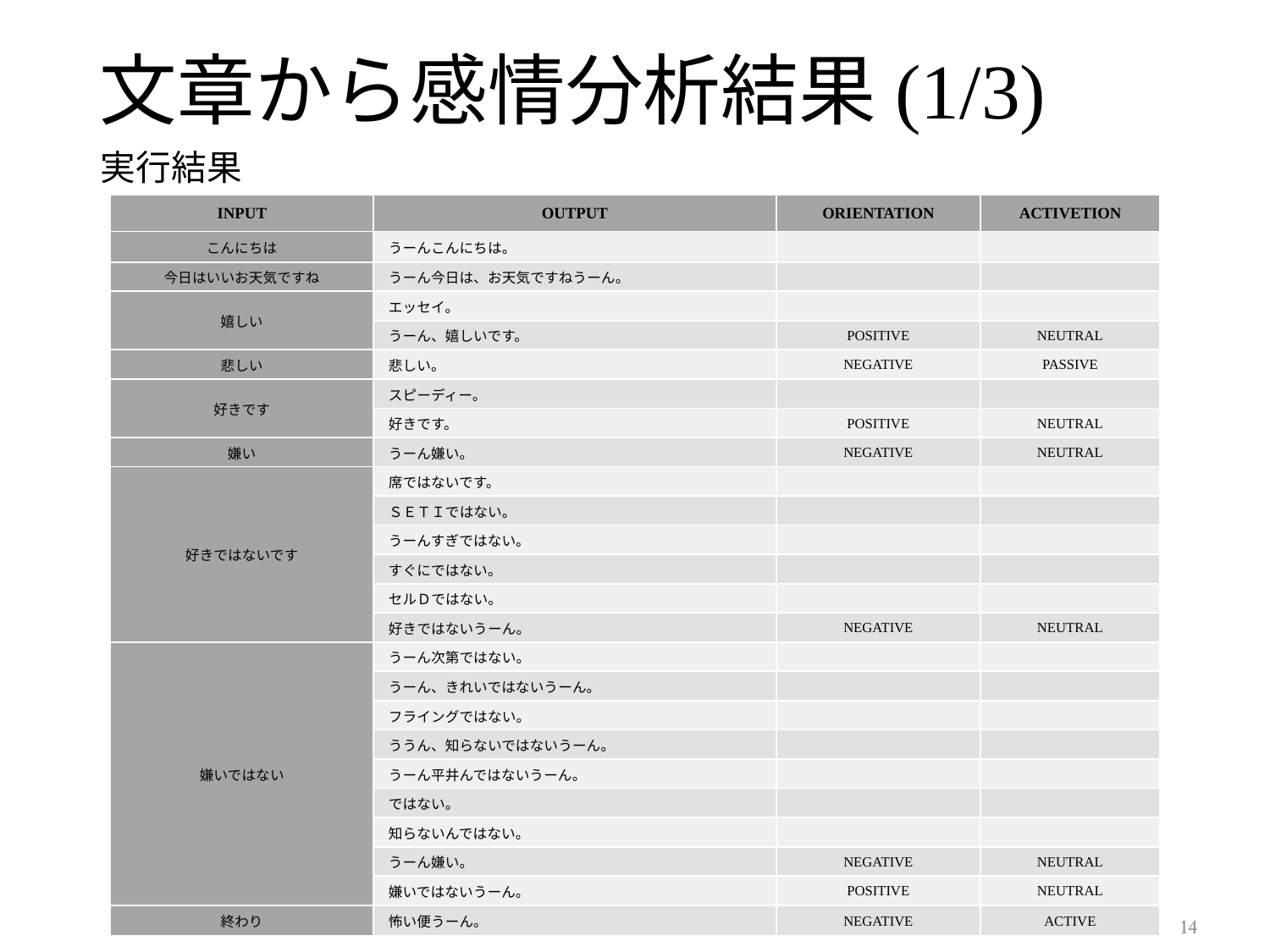

文章から感情分析結果(1/3)
実行結果
| INPUT | OUTPUT | ORIENTATION | ACTIVETION |
| --- | --- | --- | --- |
| こんにちは | うーんこんにちは。 |  |  |
| 今日はいいお天気ですね | うーん今日は、お天気ですねうーん。 |  |  |
| 嬉しい | エッセイ。 |  |  |
|  | うーん、嬉しいです。 | POSITIVE | NEUTRAL |
| 悲しい | 悲しい。 | NEGATIVE | PASSIVE |
| 好きです | スピーディー。 |  |  |
|  | 好きです。 | POSITIVE | NEUTRAL |
| 嫌い | うーん嫌い。 | NEGATIVE | NEUTRAL |
| 好きではないです | 席ではないです。 |  |  |
|  | ＳＥＴＩではない。 |  |  |
|  | うーんすぎではない。 |  |  |
|  | すぐにではない。 |  |  |
|  | セルＤではない。 |  |  |
|  | 好きではないうーん。 | NEGATIVE | NEUTRAL |
| 嫌いではない | うーん次第ではない。 |  |  |
|  | うーん、きれいではないうーん。 |  |  |
|  | フライングではない。 |  |  |
|  | ううん、知らないではないうーん。 |  |  |
|  | うーん平井んではないうーん。 |  |  |
|  | ではない。 |  |  |
|  | 知らないんではない。 |  |  |
|  | うーん嫌い。 | NEGATIVE | NEUTRAL |
|  | 嫌いではないうーん。 | POSITIVE | NEUTRAL |
| 終わり | 怖い便うーん。 | NEGATIVE | ACTIVE |
14